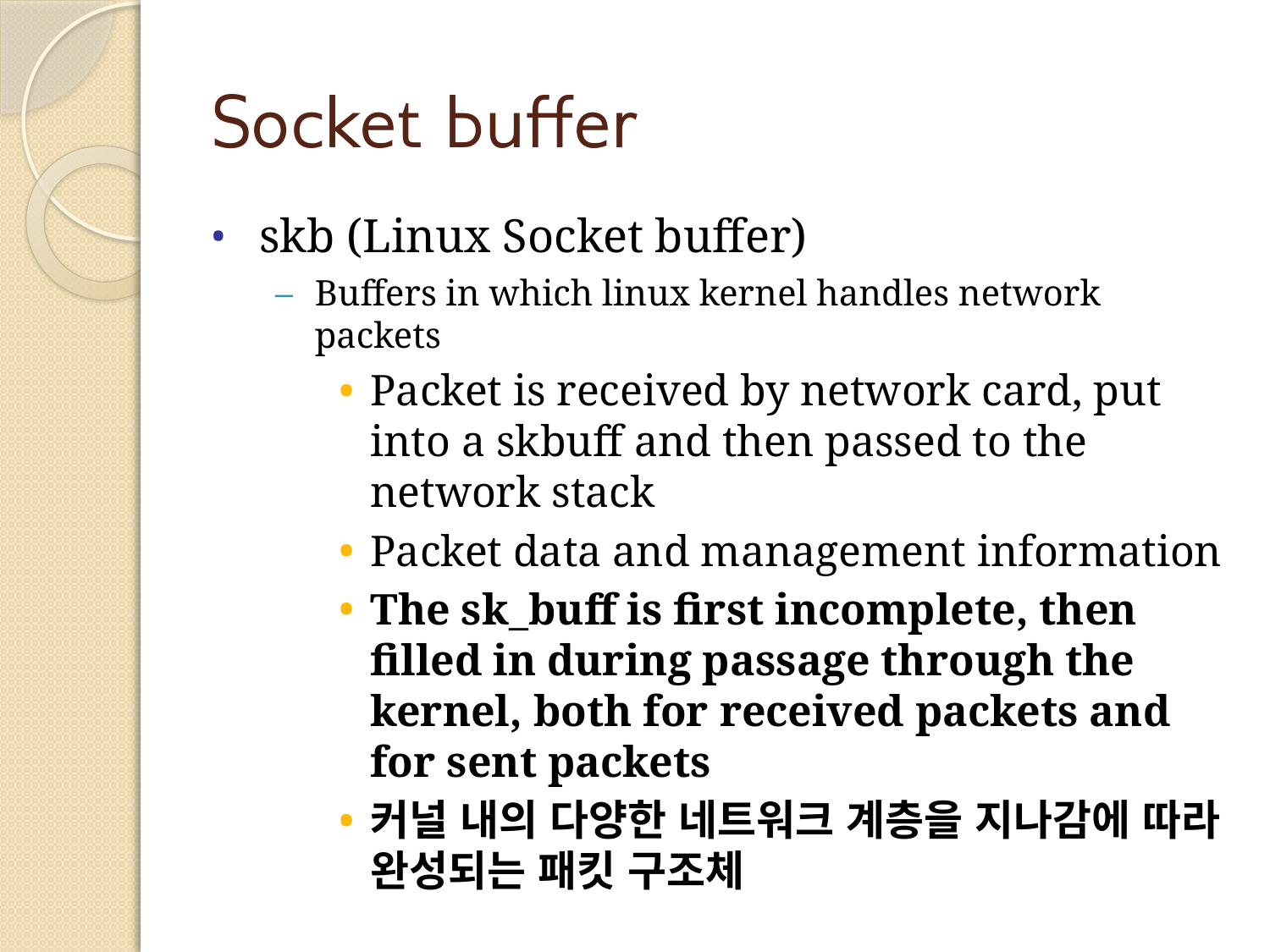

# Socket buffer
skb (Linux Socket buffer)‏
Buffers in which linux kernel handles network packets
Packet is received by network card, put into a skbuff and then passed to the network stack
Packet data and management information
The sk_buff is first incomplete, then filled in during passage through the kernel, both for received packets and for sent packets
커널 내의 다양한 네트워크 계층을 지나감에 따라 완성되는 패킷 구조체